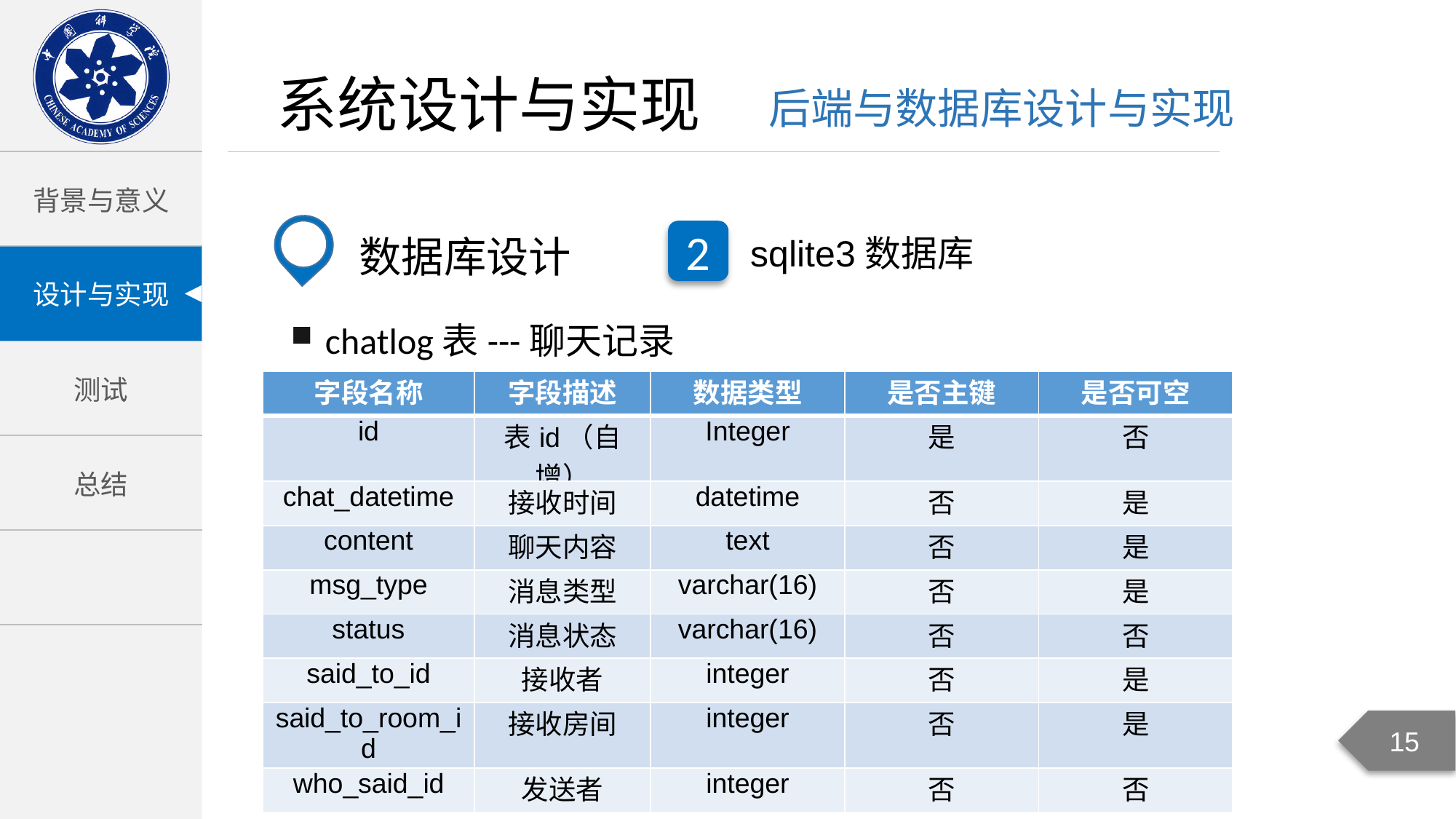

2
数据库设计
sqlite3数据库
chatlog表---聊天记录
| 字段名称 | 字段描述 | 数据类型 | 是否主键 | 是否可空 |
| --- | --- | --- | --- | --- |
| id | 表id（自增） | Integer | 是 | 否 |
| chat\_datetime | 接收时间 | datetime | 否 | 是 |
| content | 聊天内容 | text | 否 | 是 |
| msg\_type | 消息类型 | varchar(16) | 否 | 是 |
| status | 消息状态 | varchar(16) | 否 | 否 |
| said\_to\_id | 接收者 | integer | 否 | 是 |
| said\_to\_room\_id | 接收房间 | integer | 否 | 是 |
| who\_said\_id | 发送者 | integer | 否 | 否 |